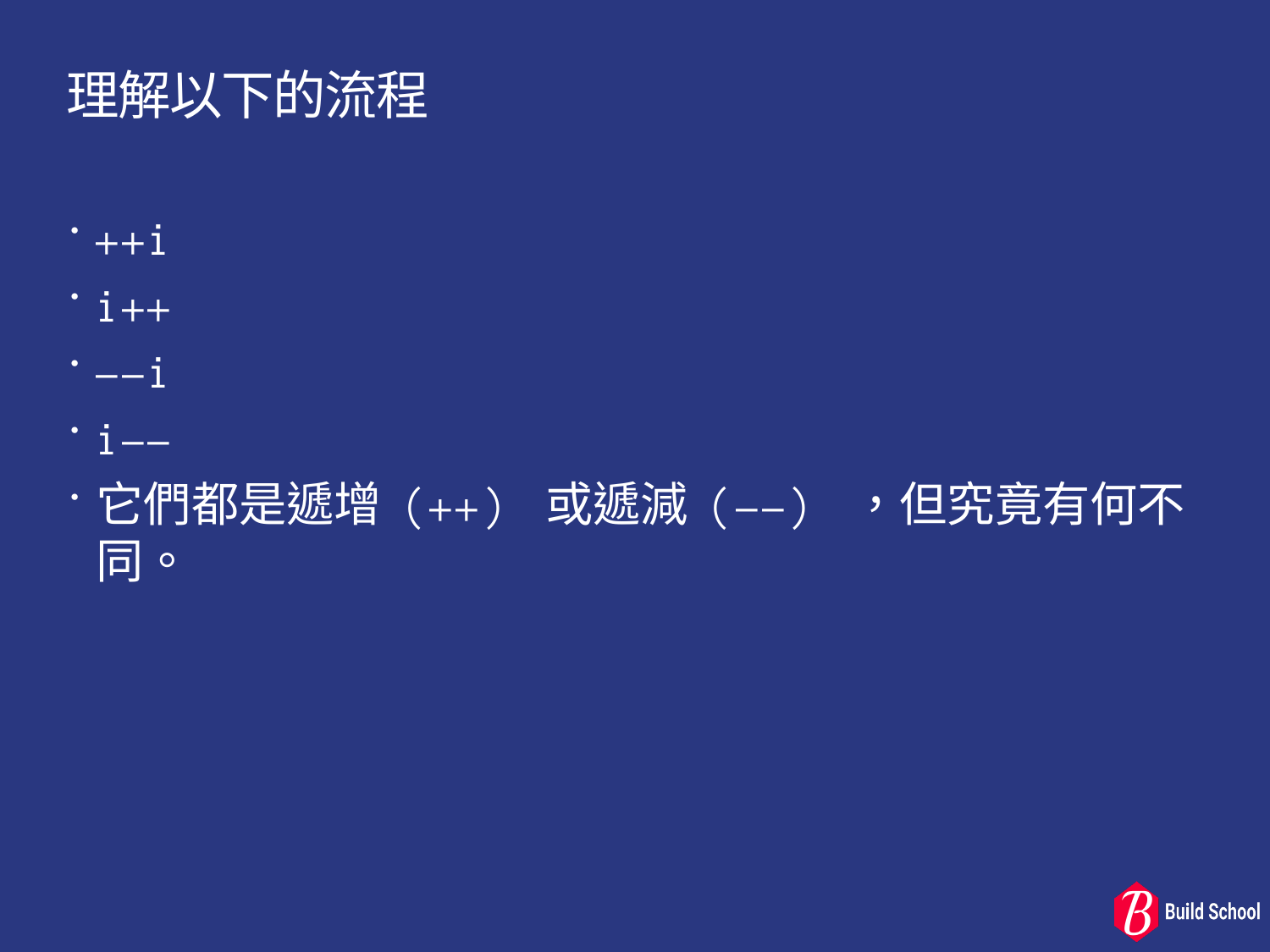

# 理解以下的流程
++i
i++
--i
i--
它們都是遞增 (++) 或遞減 (--) ，但究竟有何不同。